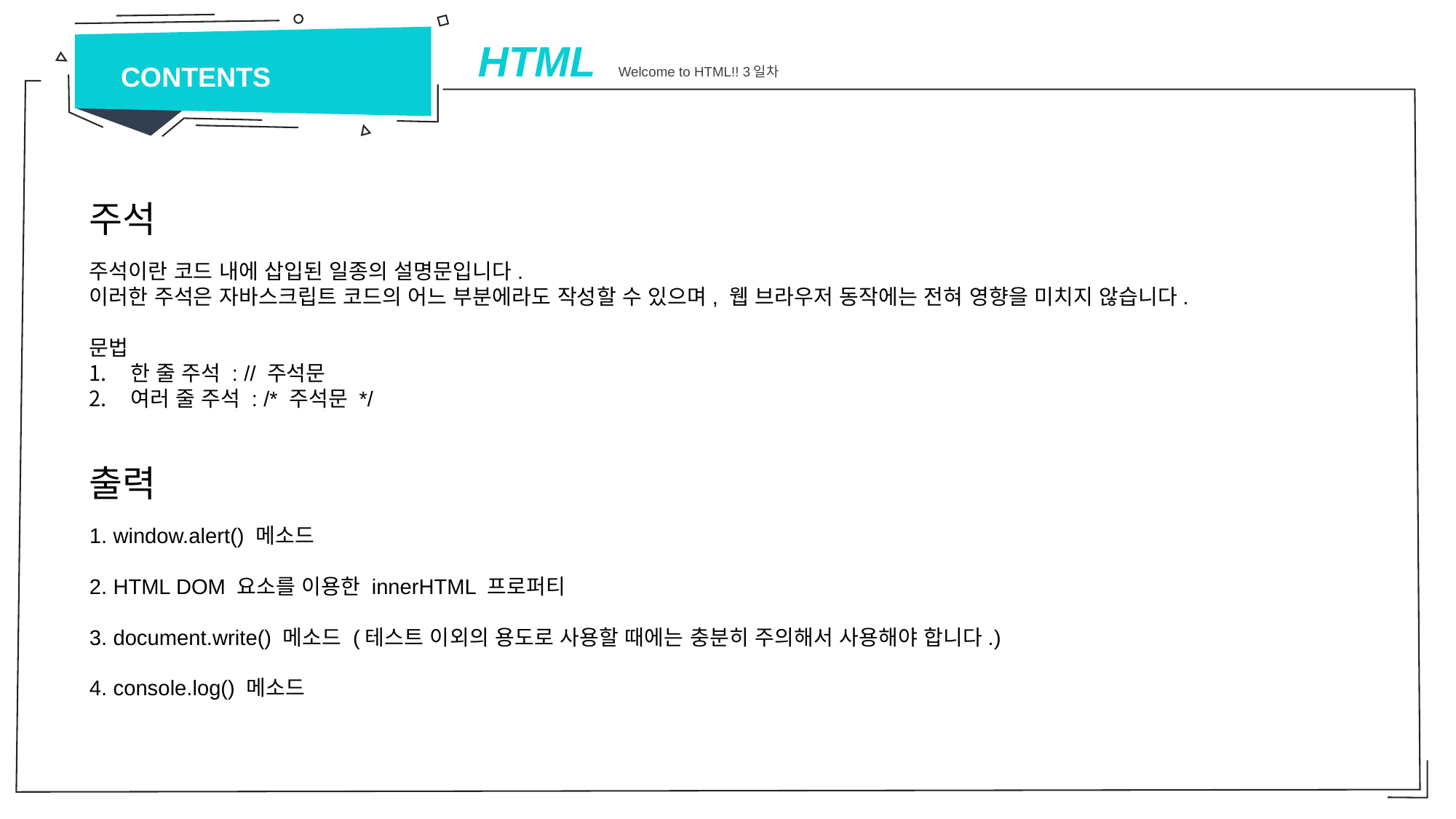

HTML  Welcome to HTML!! 3일차

CONTENTS

주석
주석이란 코드 내에 삽입된 일종의 설명문입니다.
이러한 주석은 자바스크립트 코드의 어느 부분에라도 작성할 수 있으며, 웹 브라우저 동작에는 전혀 영향을 미치지 않습니다.

문법
한 줄 주석 : // 주석문
여러 줄 주석 : /* 주석문 */
출력
1. window.alert() 메소드

2. HTML DOM 요소를 이용한 innerHTML 프로퍼티

3. document.write() 메소드 (테스트 이외의 용도로 사용할 때에는 충분히 주의해서 사용해야 합니다.)

4. console.log() 메소드